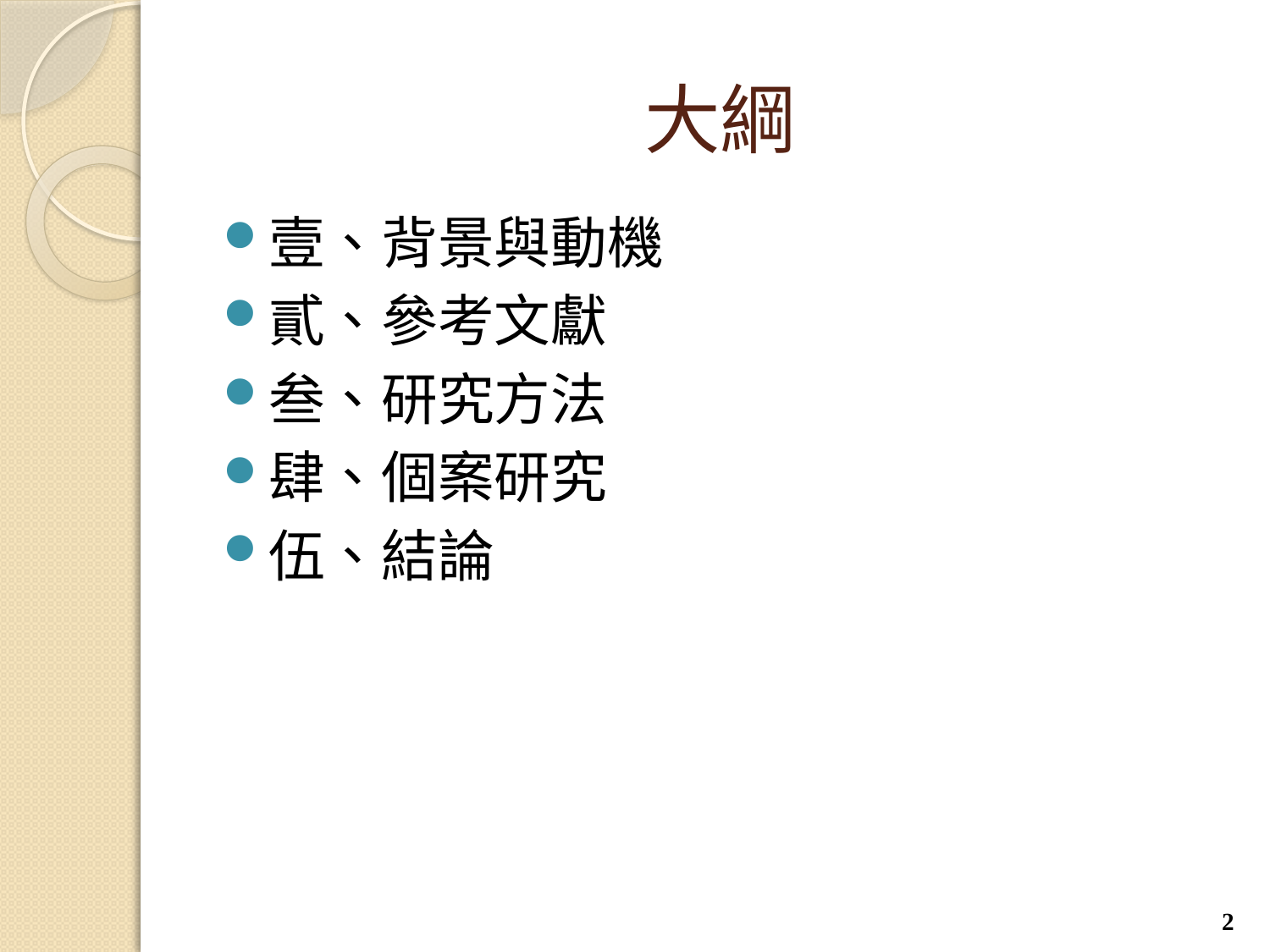

# 大綱
壹、背景與動機
貳、參考文獻
叁、研究方法
肆、個案研究
伍、結論
2